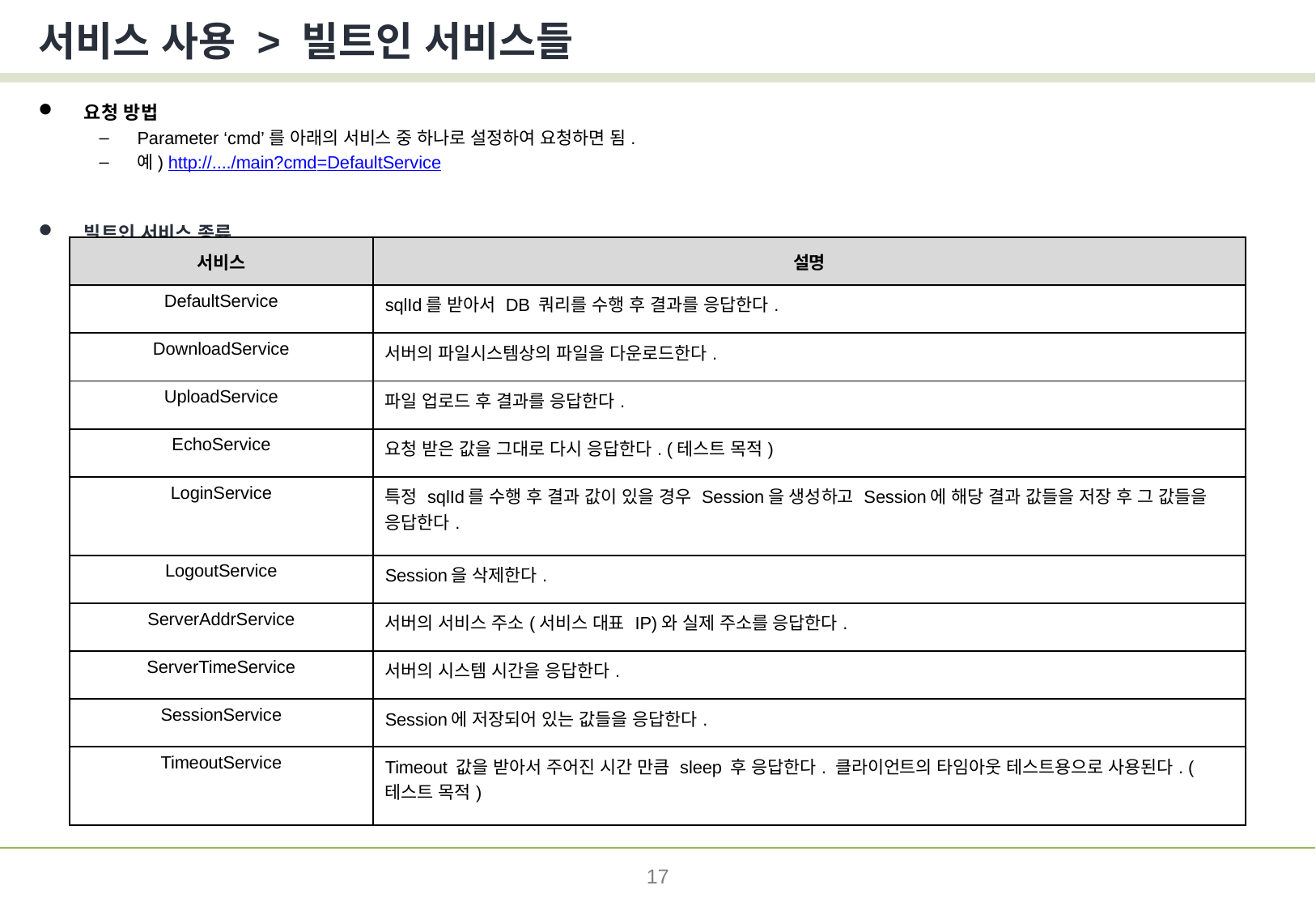

# 서비스 사용 > 빌트인 서비스들
요청 방법
Parameter ‘cmd’를 아래의 서비스 중 하나로 설정하여 요청하면 됨.
예) http://..../main?cmd=DefaultService

빌트인 서비스 종류
| 서비스 | 설명 |
| --- | --- |
| DefaultService | sqlId를 받아서 DB 쿼리를 수행 후 결과를 응답한다. |
| DownloadService | 서버의 파일시스템상의 파일을 다운로드한다. |
| UploadService | 파일 업로드 후 결과를 응답한다. |
| EchoService | 요청 받은 값을 그대로 다시 응답한다. (테스트 목적) |
| LoginService | 특정 sqlId를 수행 후 결과 값이 있을 경우 Session을 생성하고 Session에 해당 결과 값들을 저장 후 그 값들을 응답한다. |
| LogoutService | Session을 삭제한다. |
| ServerAddrService | 서버의 서비스 주소(서비스 대표 IP)와 실제 주소를 응답한다. |
| ServerTimeService | 서버의 시스템 시간을 응답한다. |
| SessionService | Session에 저장되어 있는 값들을 응답한다. |
| TimeoutService | Timeout 값을 받아서 주어진 시간 만큼 sleep 후 응답한다. 클라이언트의 타임아웃 테스트용으로 사용된다. (테스트 목적) |
17